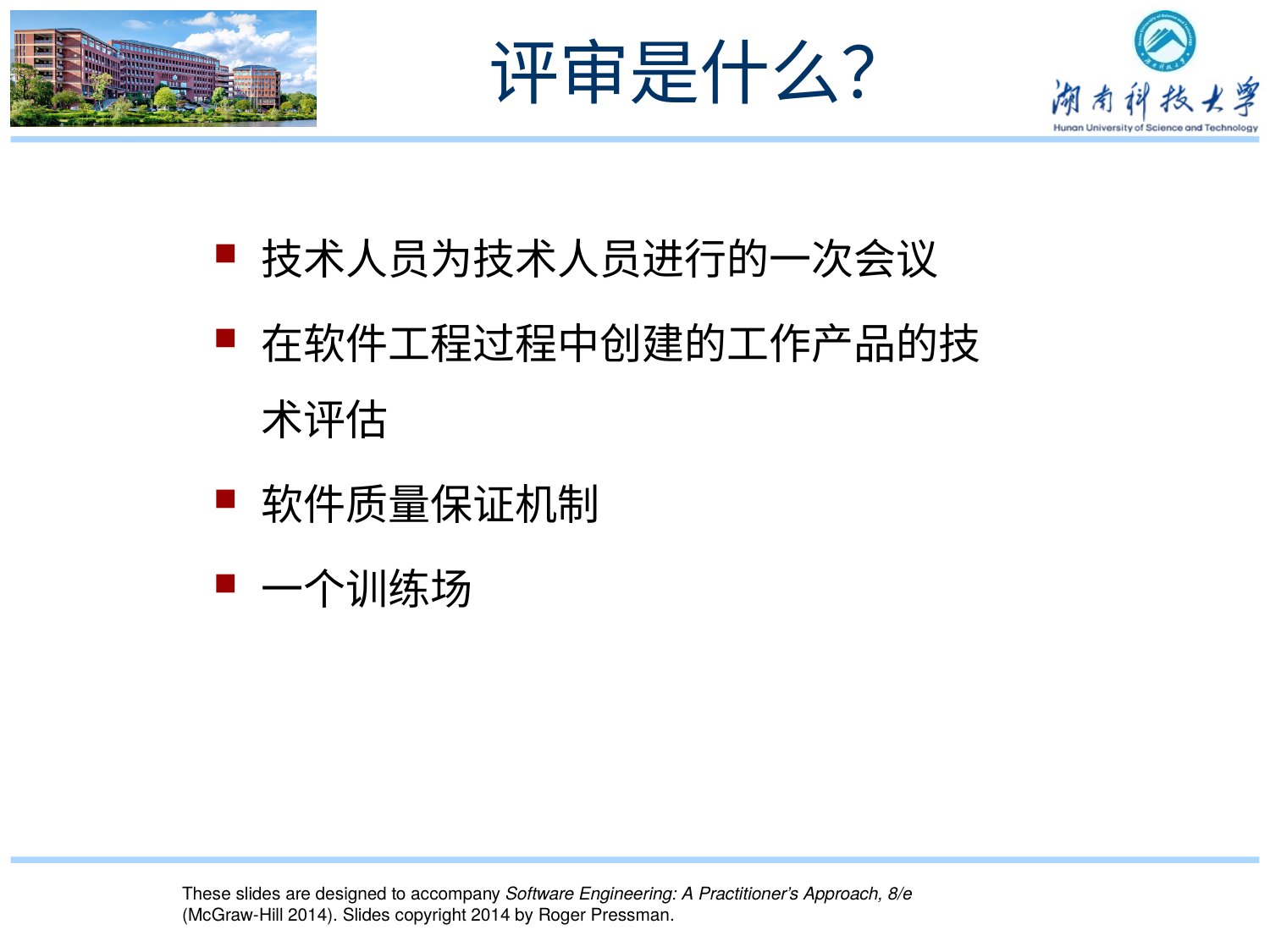

These slides are designed to accompany Software Engineering: A Practitioner’s Approach, 8/e (McGraw-Hill 2014). Slides copyright 2014 by Roger Pressman.
# 评审是什么？
技术人员为技术人员进行的一次会议
在软件工程过程中创建的工作产品的技术评估
软件质量保证机制
一个训练场
3